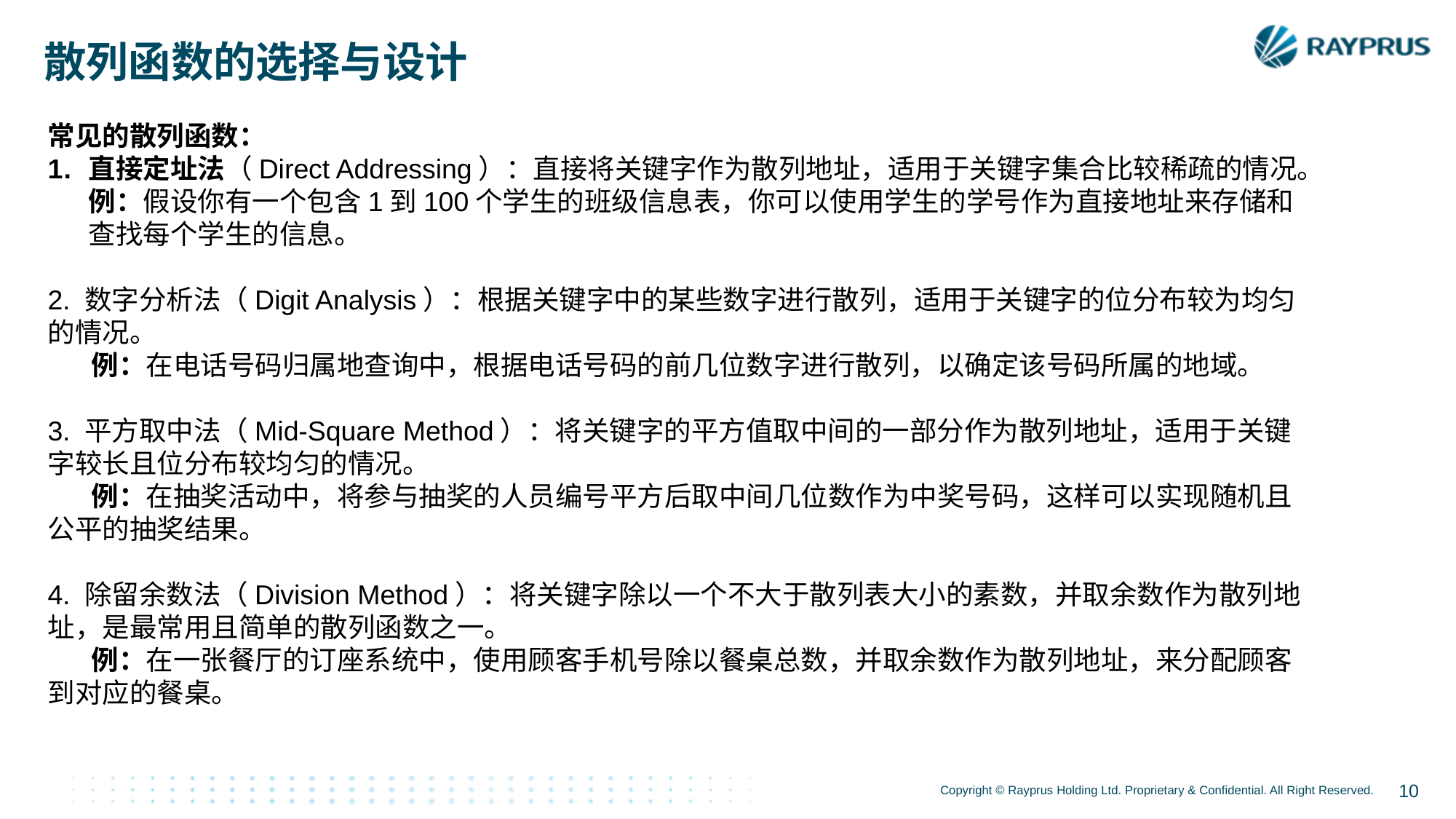

散列函数的选择与设计
常见的散列函数：
直接定址法（Direct Addressing）：直接将关键字作为散列地址，适用于关键字集合比较稀疏的情况。
	例：假设你有一个包含1到100个学生的班级信息表，你可以使用学生的学号作为直接地址来存储和查找每个学生的信息。

2. 数字分析法（Digit Analysis）：根据关键字中的某些数字进行散列，适用于关键字的位分布较为均匀的情况。
      例：在电话号码归属地查询中，根据电话号码的前几位数字进行散列，以确定该号码所属的地域。

3. 平方取中法（Mid-Square Method）：将关键字的平方值取中间的一部分作为散列地址，适用于关键字较长且位分布较均匀的情况。
      例：在抽奖活动中，将参与抽奖的人员编号平方后取中间几位数作为中奖号码，这样可以实现随机且公平的抽奖结果。

4. 除留余数法（Division Method）：将关键字除以一个不大于散列表大小的素数，并取余数作为散列地址，是最常用且简单的散列函数之一。
      例：在一张餐厅的订座系统中，使用顾客手机号除以餐桌总数，并取余数作为散列地址，来分配顾客到对应的餐桌。

10
Copyright © Rayprus Holding Ltd. Proprietary & Confidential. All Right Reserved.